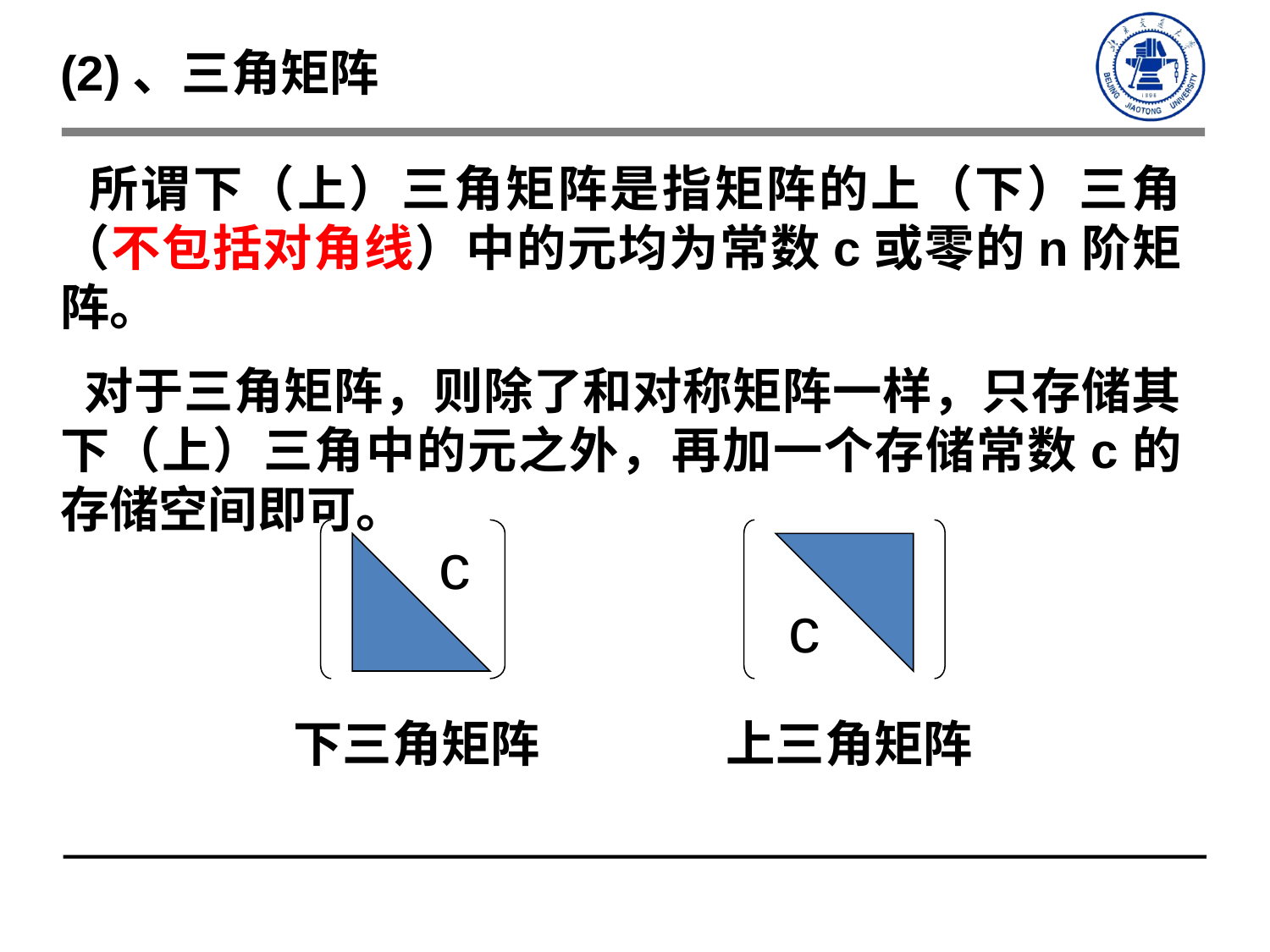

(2)、三角矩阵
 所谓下（上）三角矩阵是指矩阵的上（下）三角（不包括对角线）中的元均为常数c或零的n阶矩阵。
 对于三角矩阵，则除了和对称矩阵一样，只存储其下（上）三角中的元之外，再加一个存储常数c的存储空间即可。

c

c
上三角矩阵
下三角矩阵